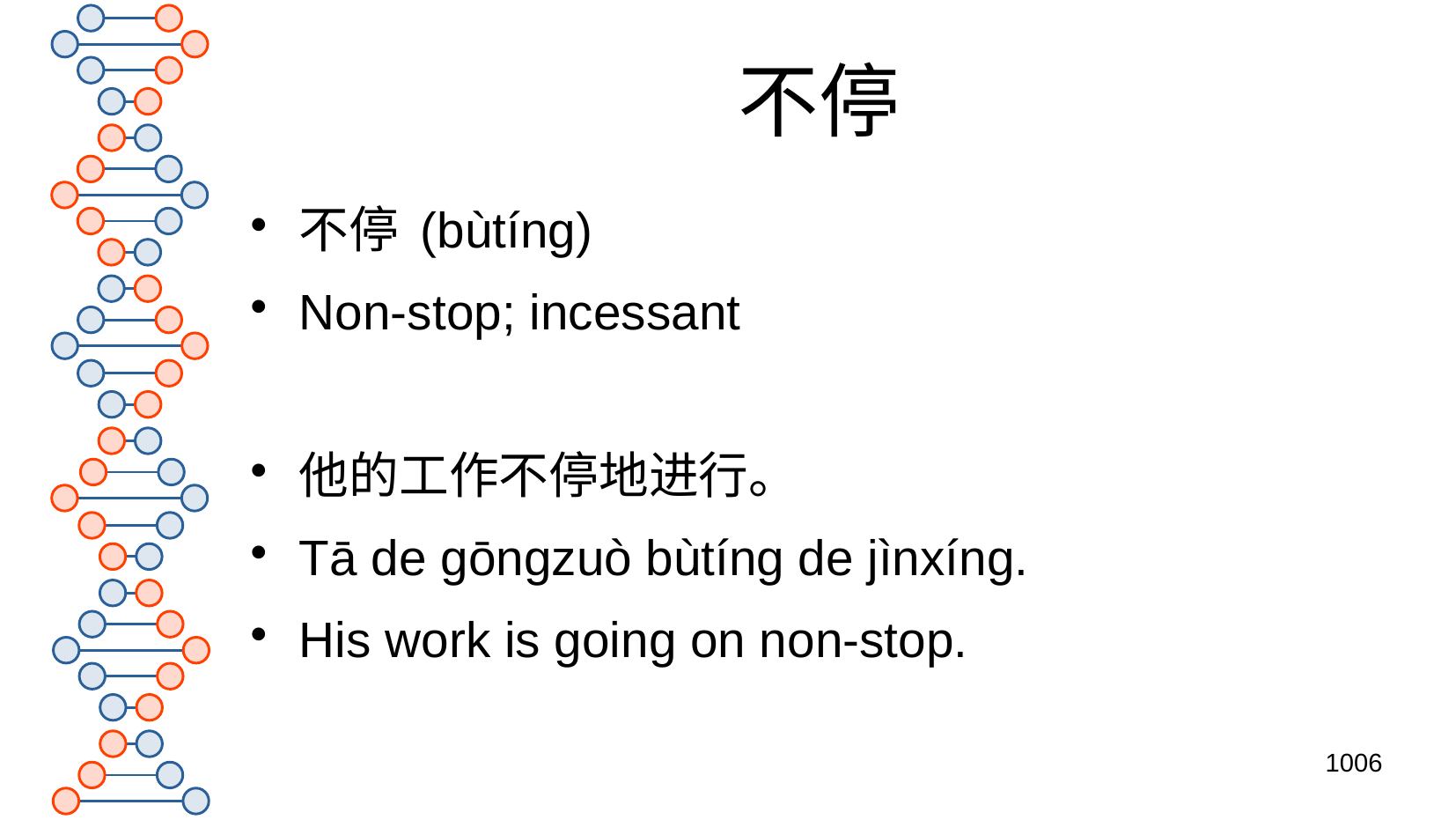

# 不停
不停 (bùtíng)
Non-stop; incessant

他的工作不停地进行。
Tā de gōngzuò bùtíng de jìnxíng.
His work is going on non-stop.

1006